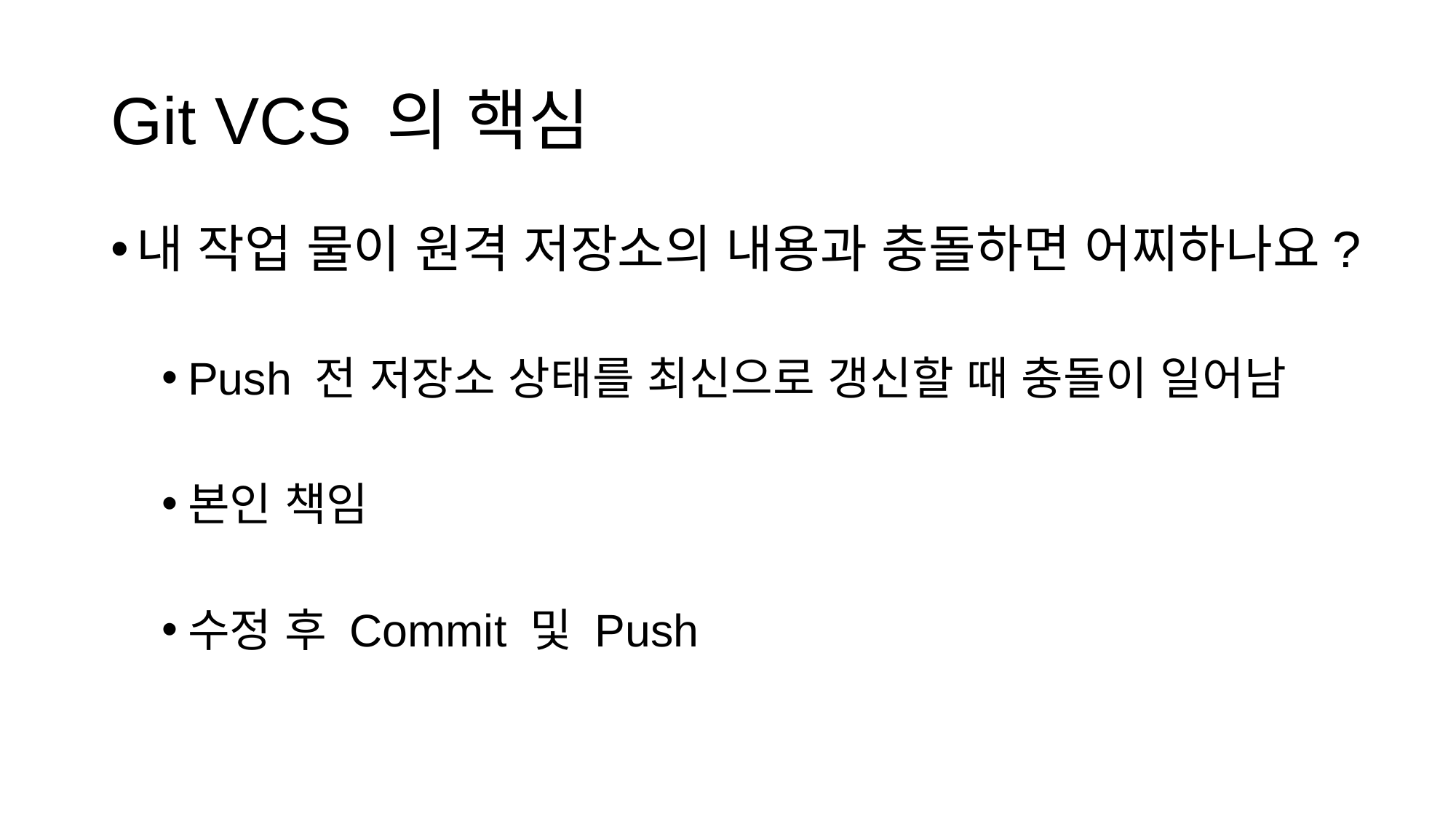

# Git VCS 의 핵심
내 작업 물이 원격 저장소의 내용과 충돌하면 어찌하나요?

Push 전 저장소 상태를 최신으로 갱신할 때 충돌이 일어남

본인 책임

수정 후 Commit 및 Push